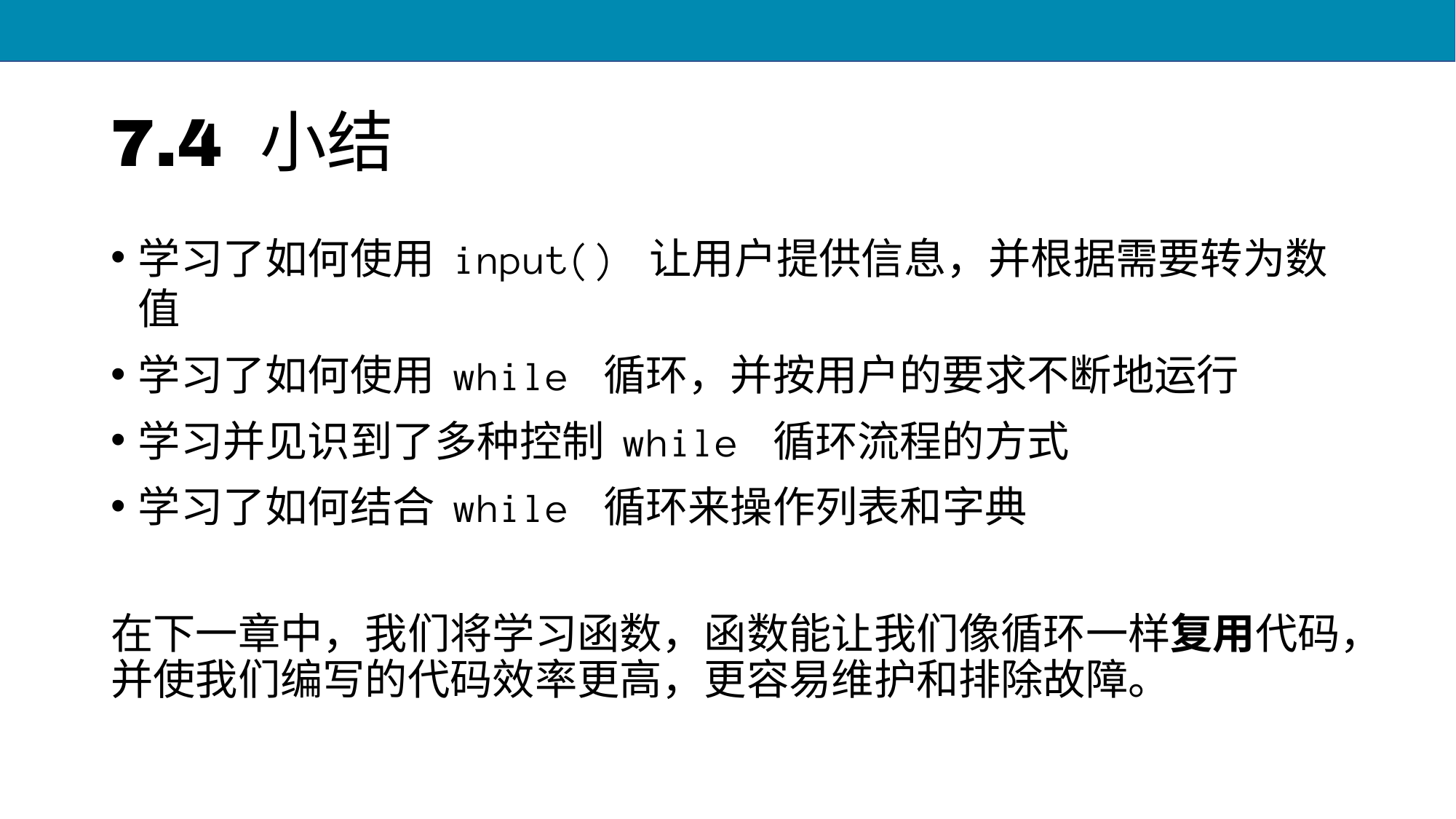

# 7.4 小结
学习了如何使用 input() 让用户提供信息，并根据需要转为数值
学习了如何使用 while 循环，并按用户的要求不断地运行
学习并见识到了多种控制 while 循环流程的方式
学习了如何结合 while 循环来操作列表和字典

在下一章中，我们将学习函数，函数能让我们像循环一样复用代码，并使我们编写的代码效率更高，更容易维护和排除故障。